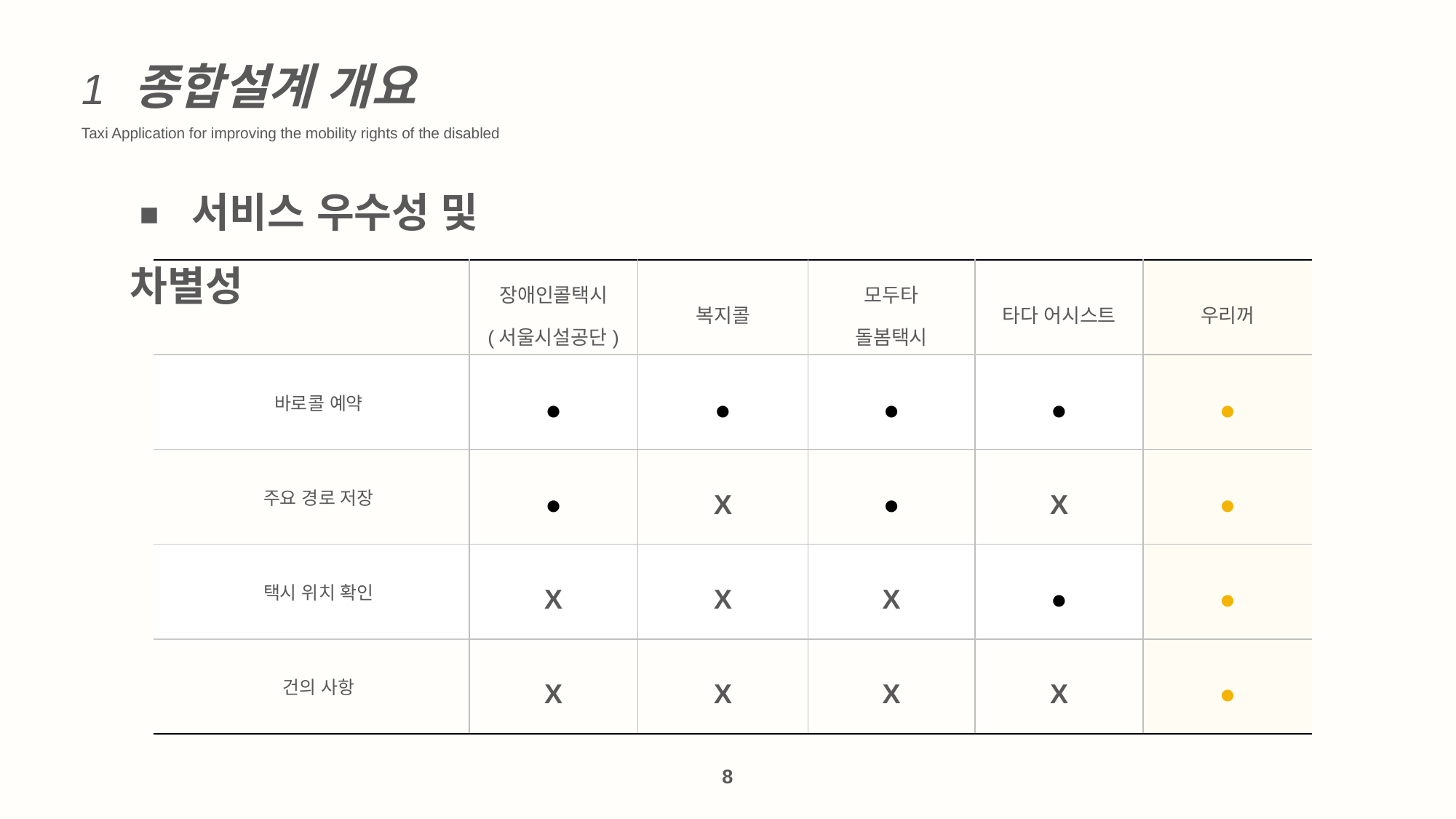

1  종합설계 개요
Taxi Application for improving the mobility rights of the disabled
 ◾  서비스 우수성 및 차별성
|  | 장애인콜택시 (서울시설공단) | 복지콜 | 모두타 돌봄택시 | 타다 어시스트 | 우리꺼 |
| --- | --- | --- | --- | --- | --- |
| 바로콜 예약 | ● | ● | ● | ● | ● |
| 주요 경로 저장 | ● | Χ | ● | Χ | ● |
| 택시 위치 확인 | Χ | Χ | Χ | ● | ● |
| 건의 사항 | Χ | Χ | Χ | Χ | ● |
8